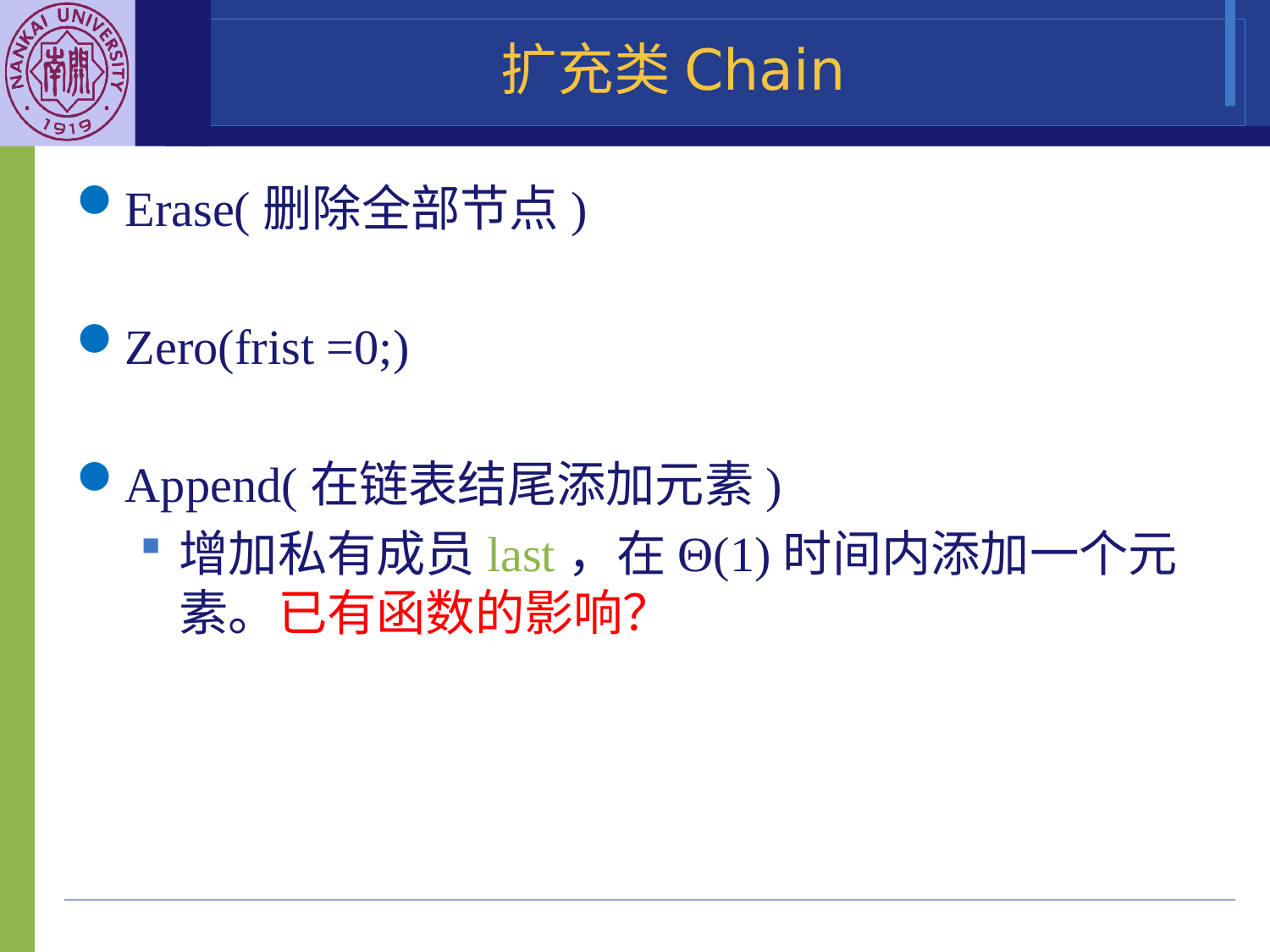

# 扩充类Chain
Erase(删除全部节点)

Zero(frist =0;)

Append(在链表结尾添加元素)
增加私有成员last，在Θ(1)时间内添加一个元素。已有函数的影响？
34